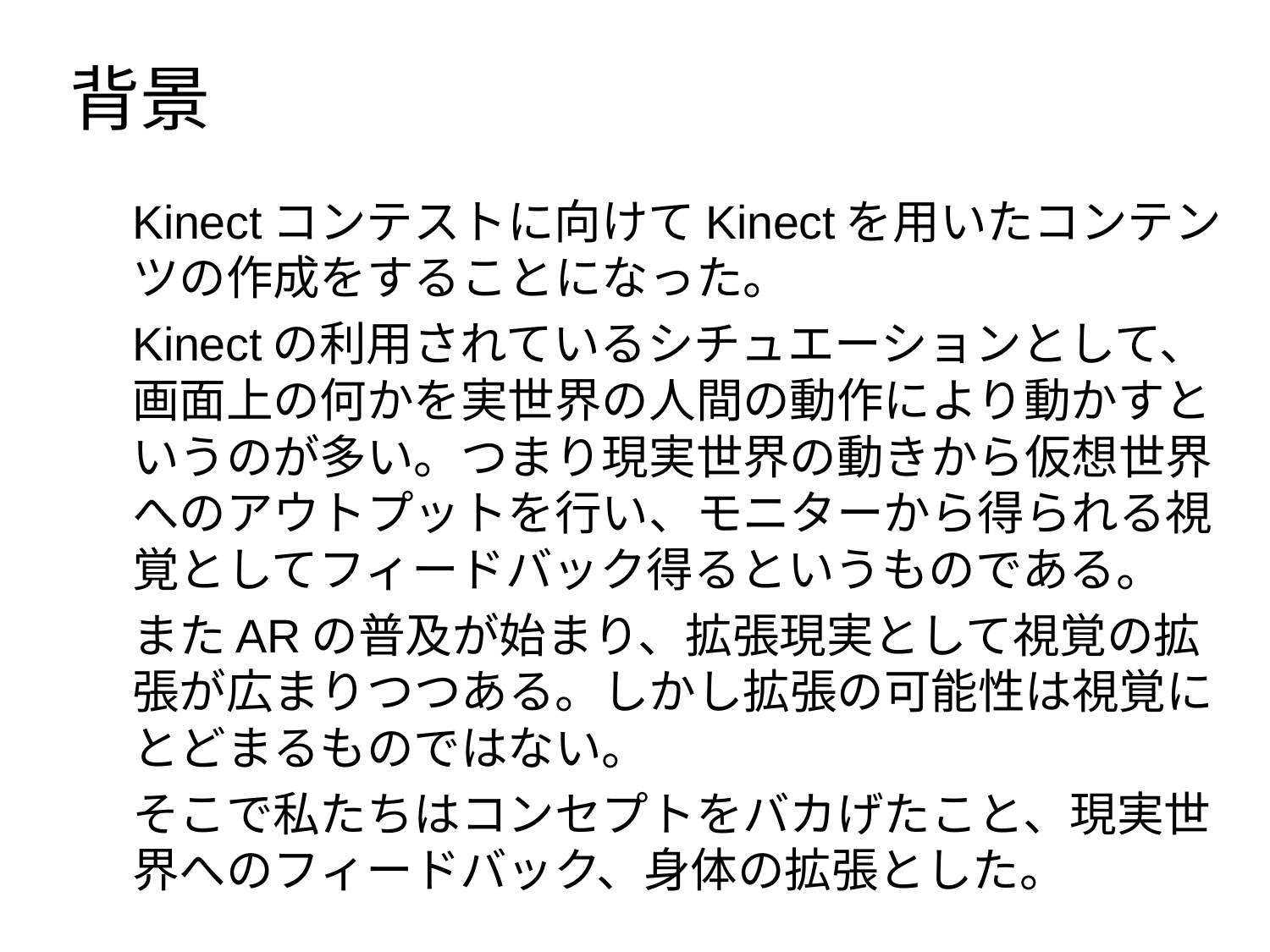

# 背景
	Kinectコンテストに向けてKinectを用いたコンテンツの作成をすることになった。
	Kinectの利用されているシチュエーションとして、画面上の何かを実世界の人間の動作により動かすというのが多い。つまり現実世界の動きから仮想世界へのアウトプットを行い、モニターから得られる視覚としてフィードバック得るというものである。
	またARの普及が始まり、拡張現実として視覚の拡張が広まりつつある。しかし拡張の可能性は視覚にとどまるものではない。
	そこで私たちはコンセプトをバカげたこと、現実世界へのフィードバック、身体の拡張とした。